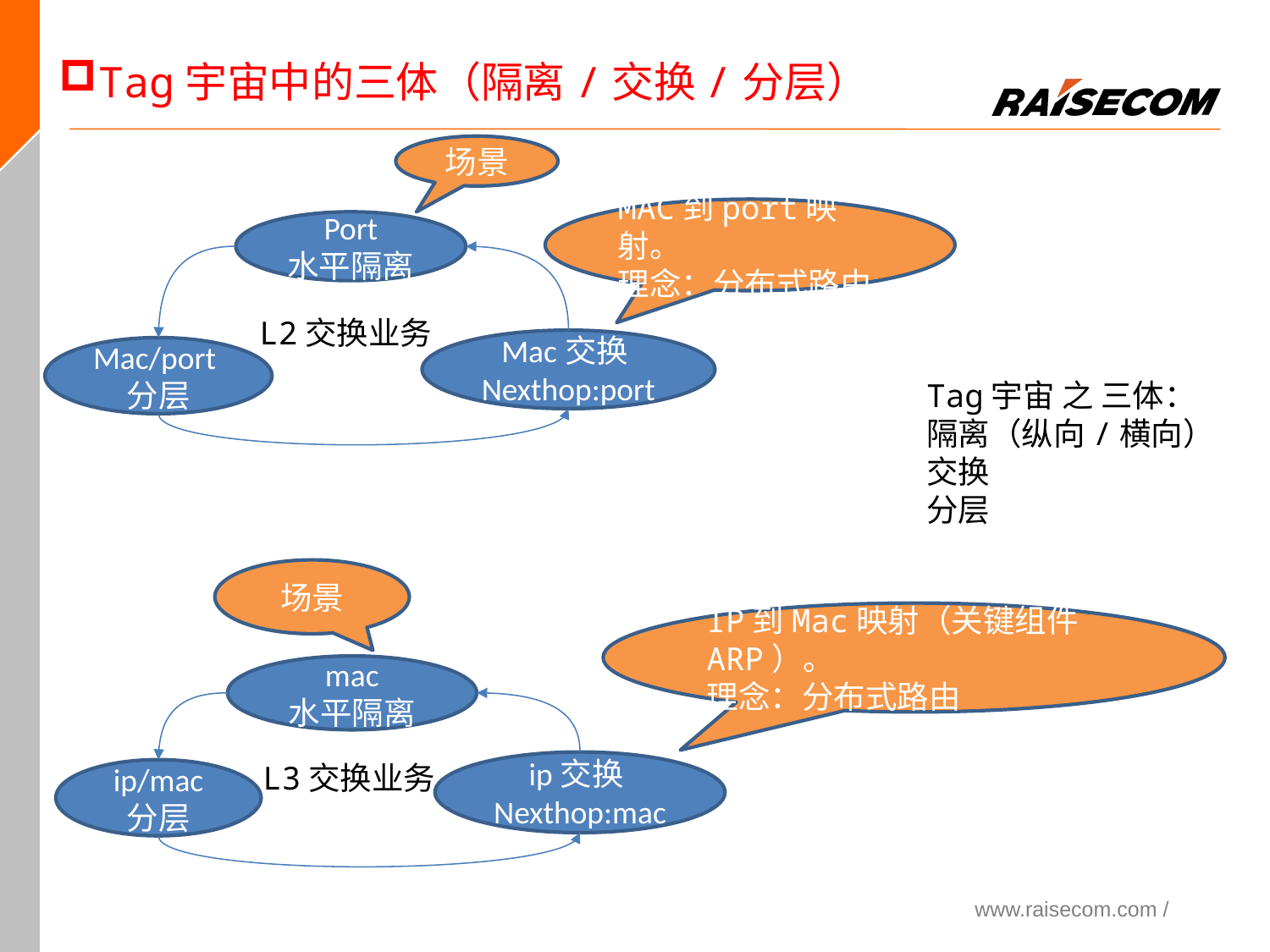

Tag宇宙中的三体（隔离/交换/分层）
场景
MAC到port映射。
理念：分布式路由
Port
水平隔离
L2交换业务
Mac交换
Nexthop:port
Mac/port分层
Tag宇宙 之 三体：
隔离（纵向/横向）
交换
分层
场景
IP到Mac映射（关键组件ARP）。
理念：分布式路由
mac
水平隔离
L3交换业务
ip交换
Nexthop:mac
ip/mac
分层